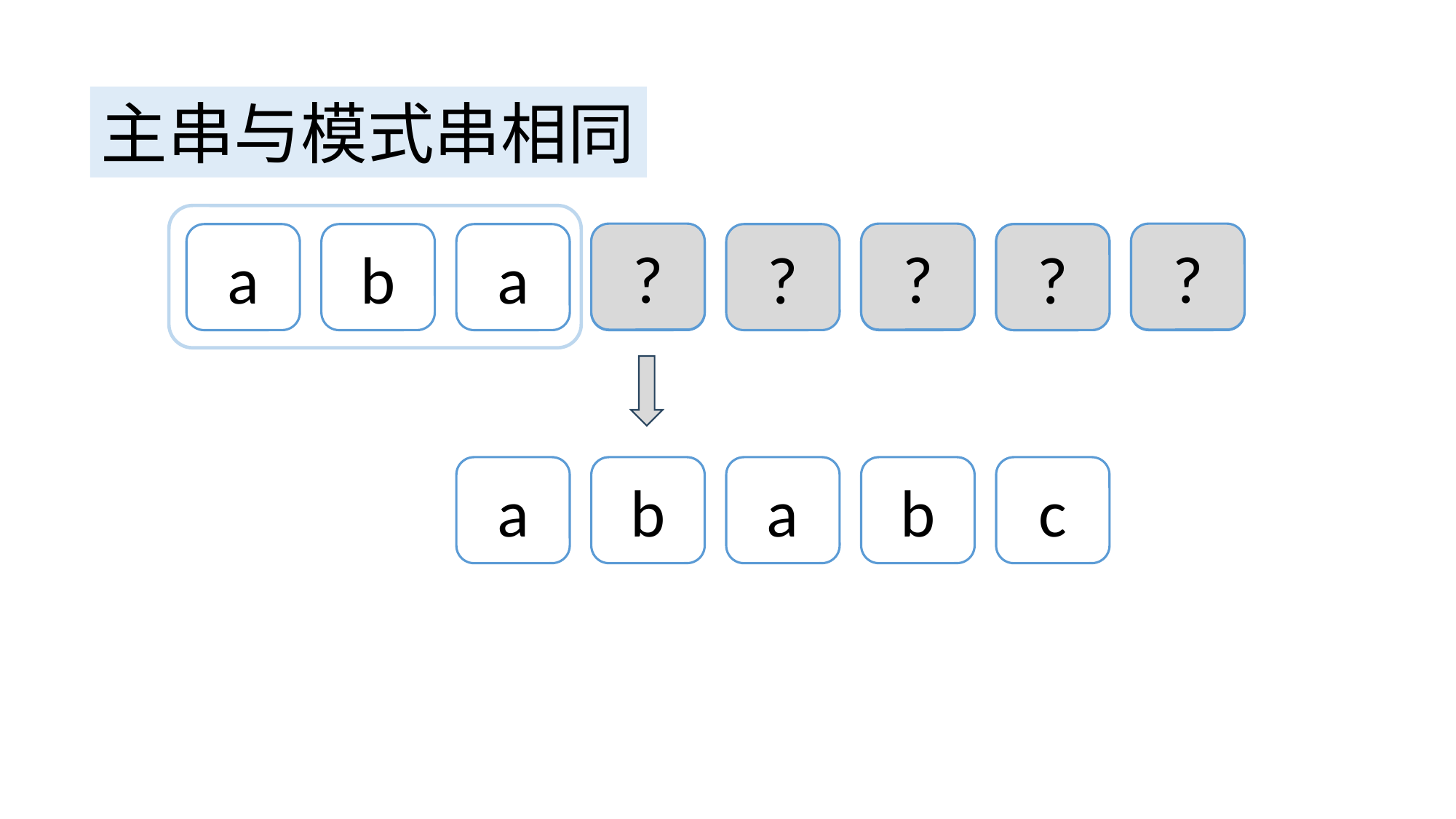

主串与模式串相同

?
?
a
b
a
a
?
a
?
b
c
?

a
b
a
b
c